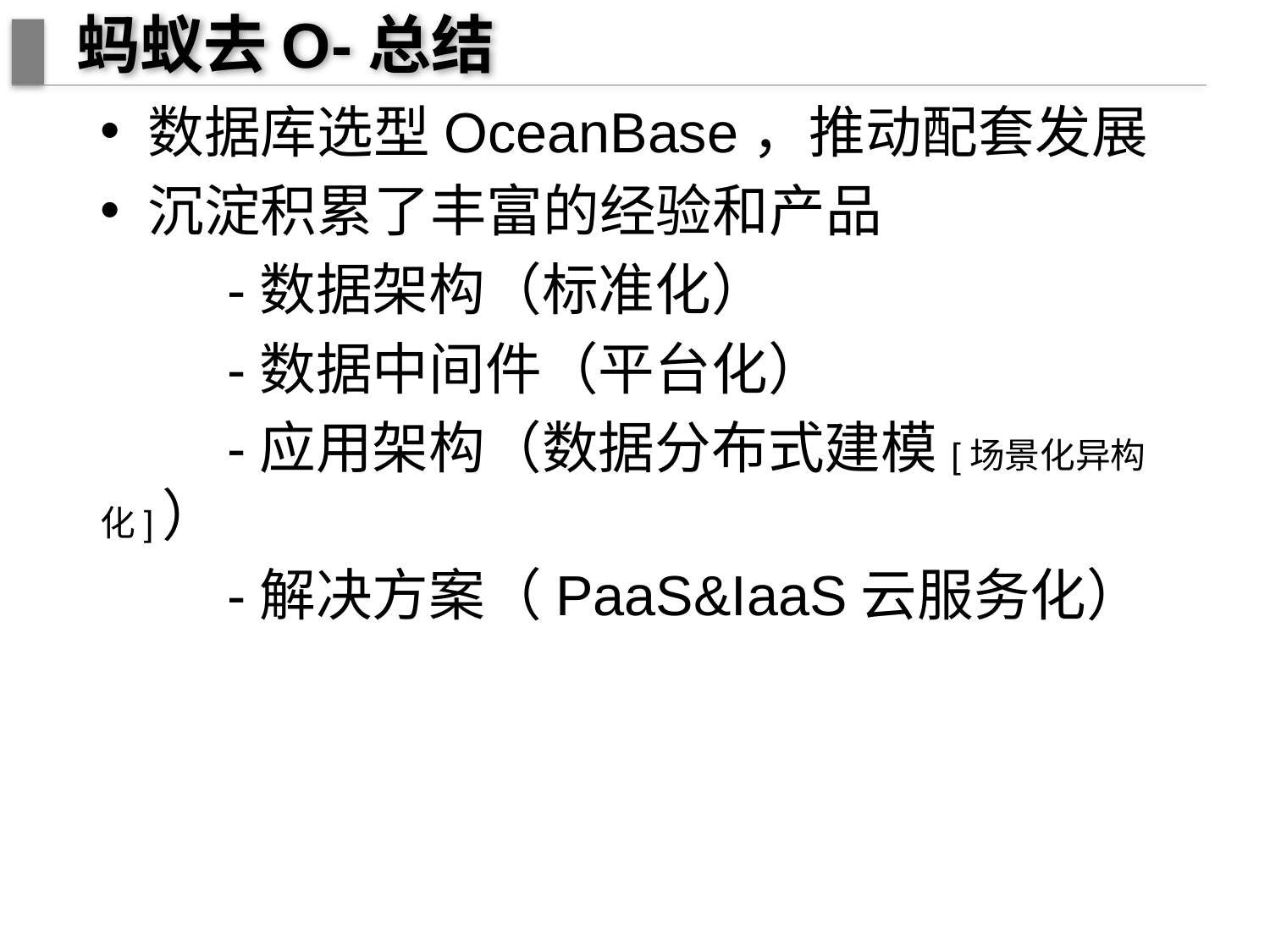

# 蚂蚁去O-总结
数据库选型OceanBase，推动配套发展
沉淀积累了丰富的经验和产品
	-数据架构（标准化）
	-数据中间件（平台化）
	-应用架构（数据分布式建模[场景化异构化]）
	-解决方案（PaaS&IaaS云服务化）